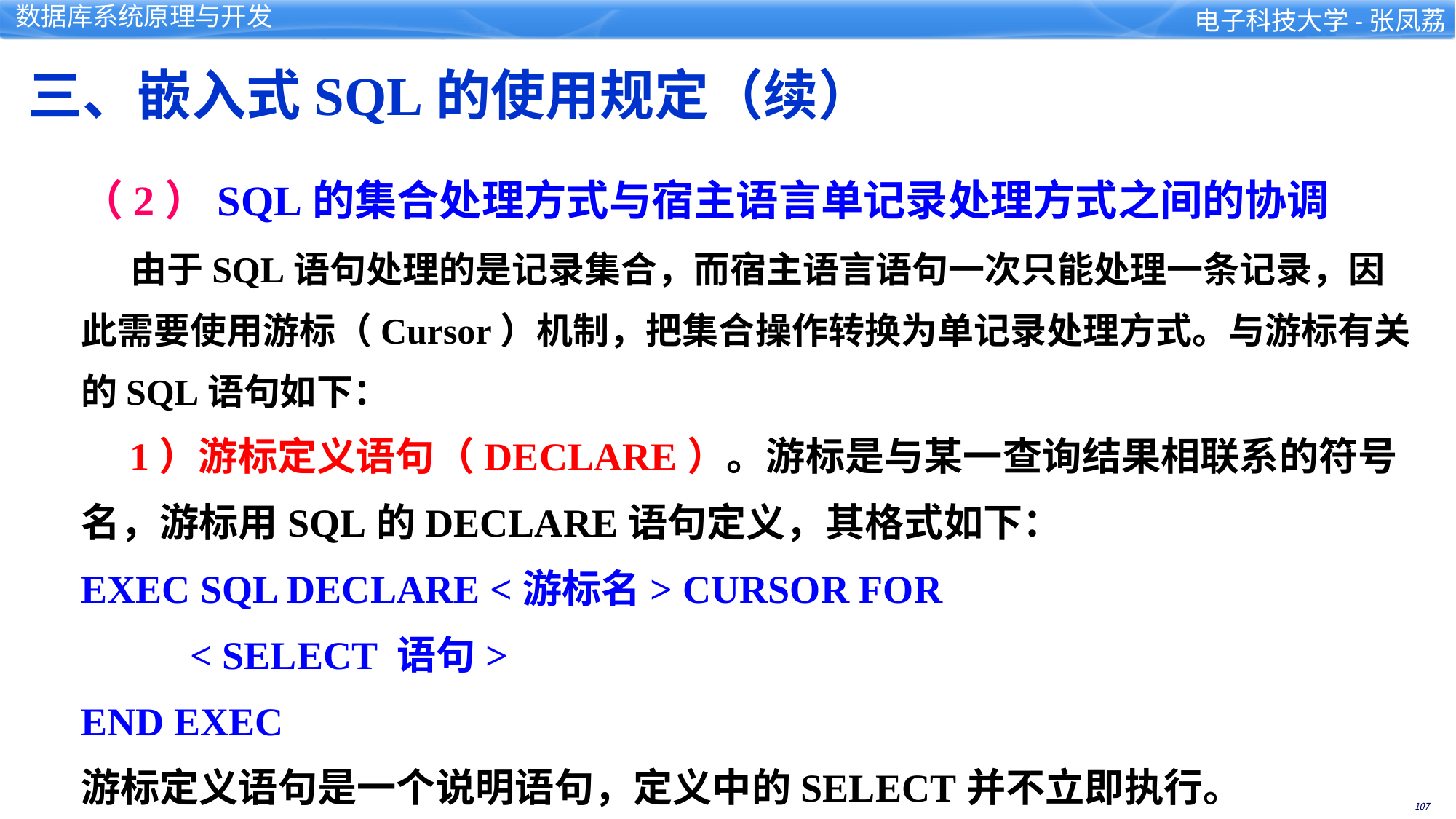

三、嵌入式SQL的使用规定（续）
（2）SQL的集合处理方式与宿主语言单记录处理方式之间的协调
     由于SQL语句处理的是记录集合，而宿主语言语句一次只能处理一条记录，因此需要使用游标（Cursor）机制，把集合操作转换为单记录处理方式。与游标有关的SQL语句如下：
     1）游标定义语句（DECLARE）。游标是与某一查询结果相联系的符号名，游标用SQL的DECLARE语句定义，其格式如下：
EXEC SQL DECLARE <游标名> CURSOR FOR
	< SELECT 语句>
END EXEC
游标定义语句是一个说明语句，定义中的SELECT并不立即执行。